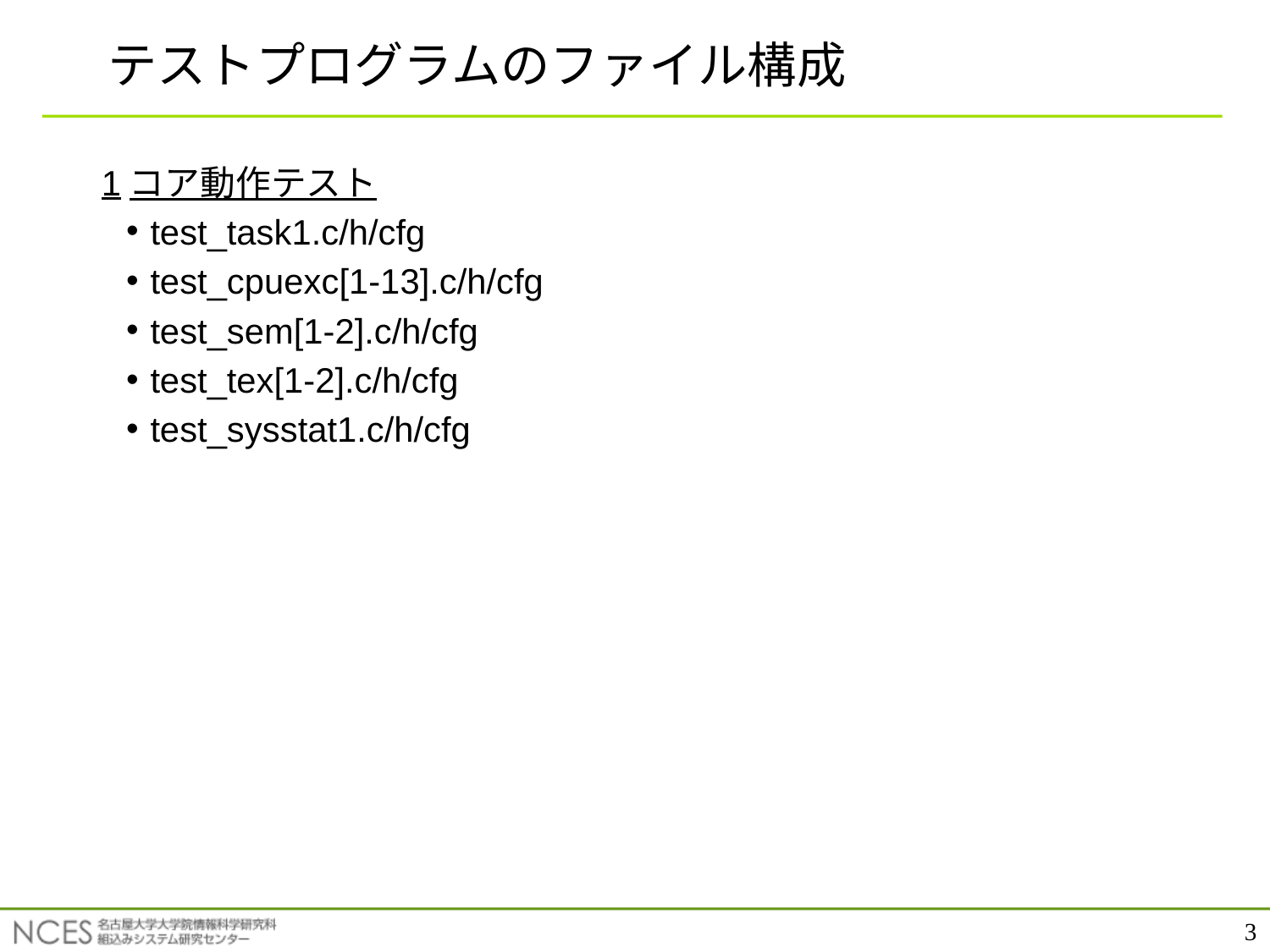

# テストプログラムのファイル構成
1コア動作テスト
test_task1.c/h/cfg
test_cpuexc[1-13].c/h/cfg
test_sem[1-2].c/h/cfg
test_tex[1-2].c/h/cfg
test_sysstat1.c/h/cfg

3